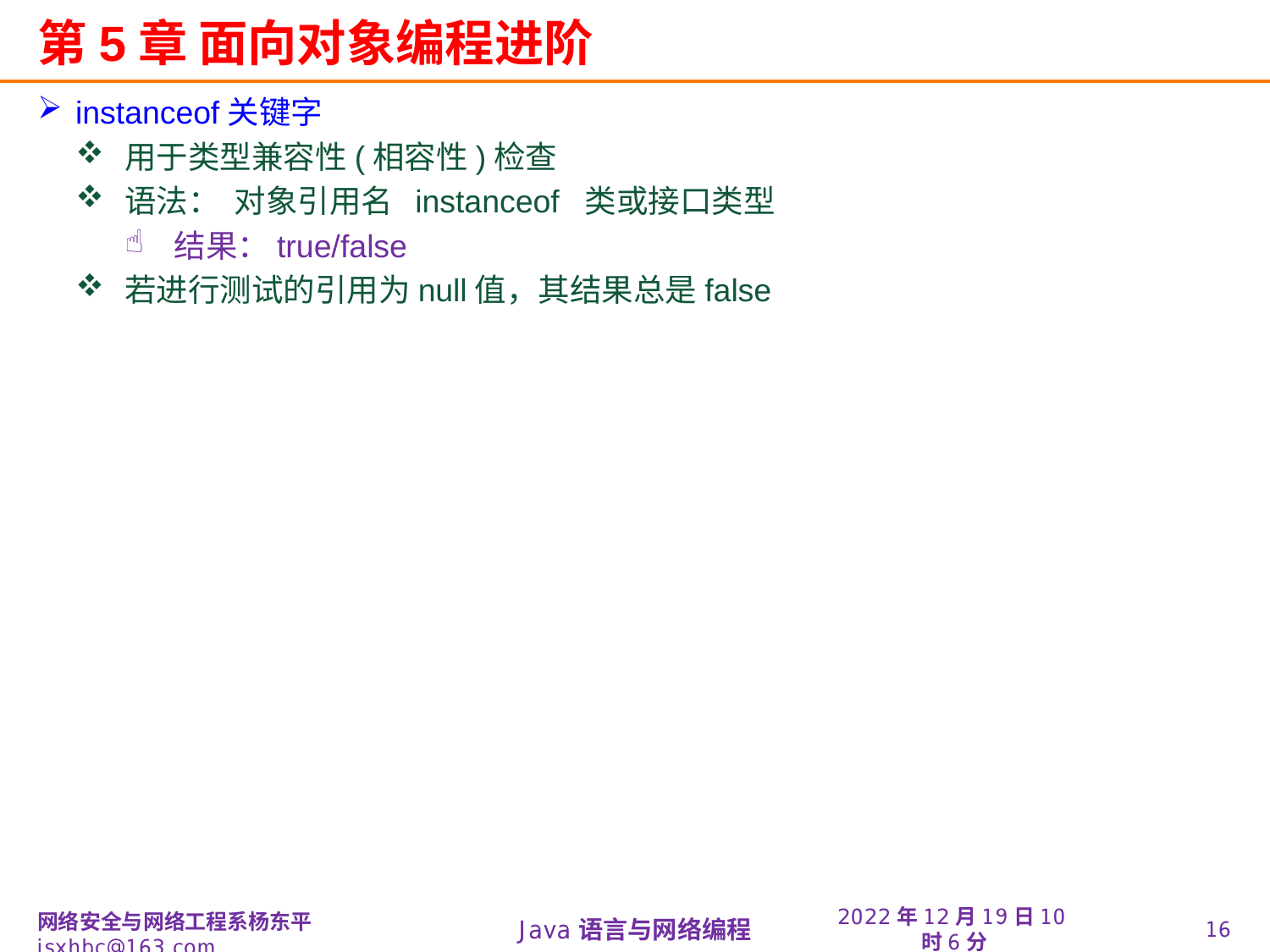

# 第5章 面向对象编程进阶
instanceof关键字
用于类型兼容性(相容性)检查
语法：  对象引用名  instanceof  类或接口类型
结果：true/false
若进行测试的引用为null值，其结果总是false